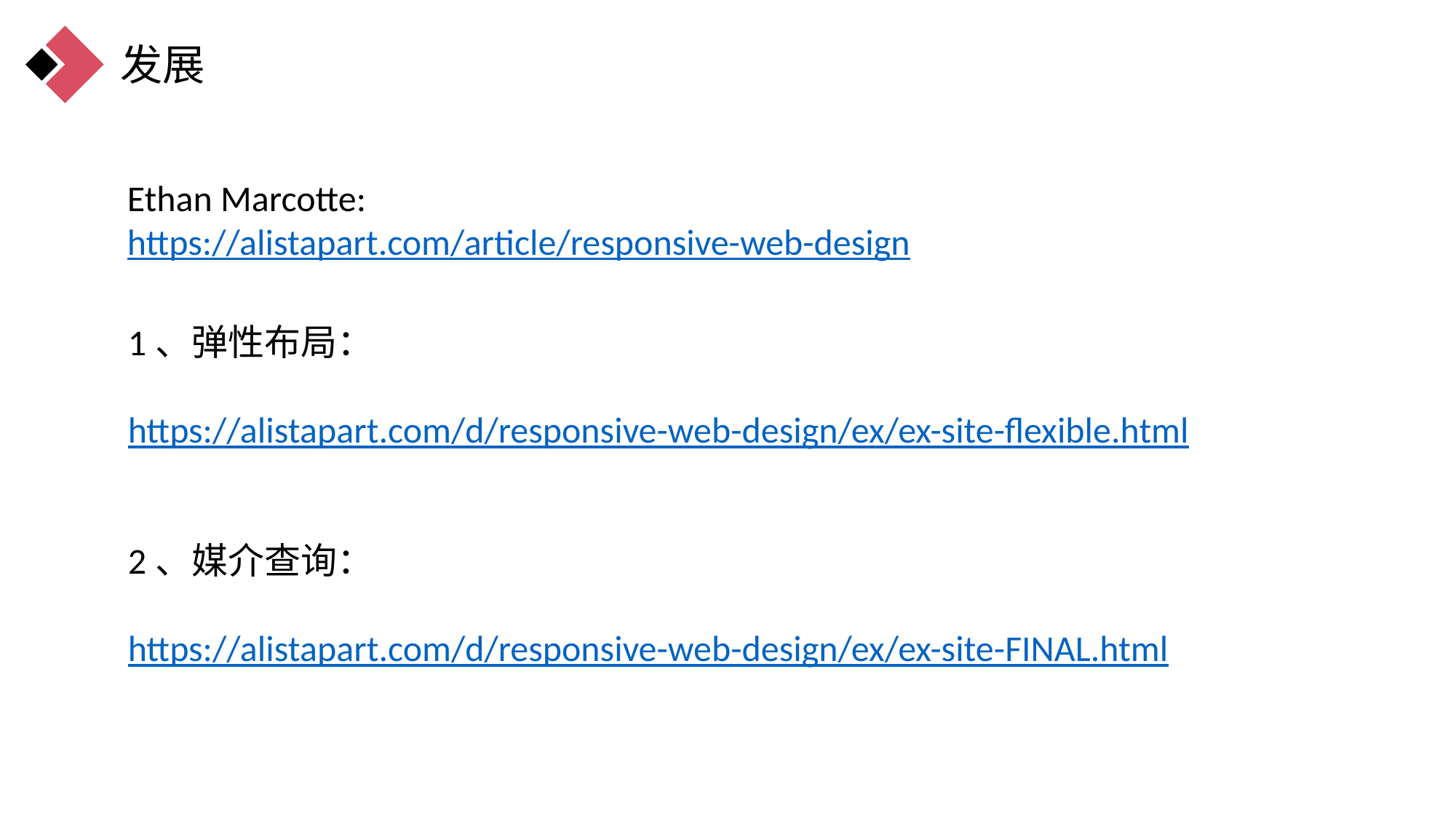

发展

Ethan Marcotte:
https://alistapart.com/article/responsive-web-design
1、弹性布局：

https://alistapart.com/d/responsive-web-design/ex/ex-site-flexible.html

2、媒介查询：

https://alistapart.com/d/responsive-web-design/ex/ex-site-FINAL.html